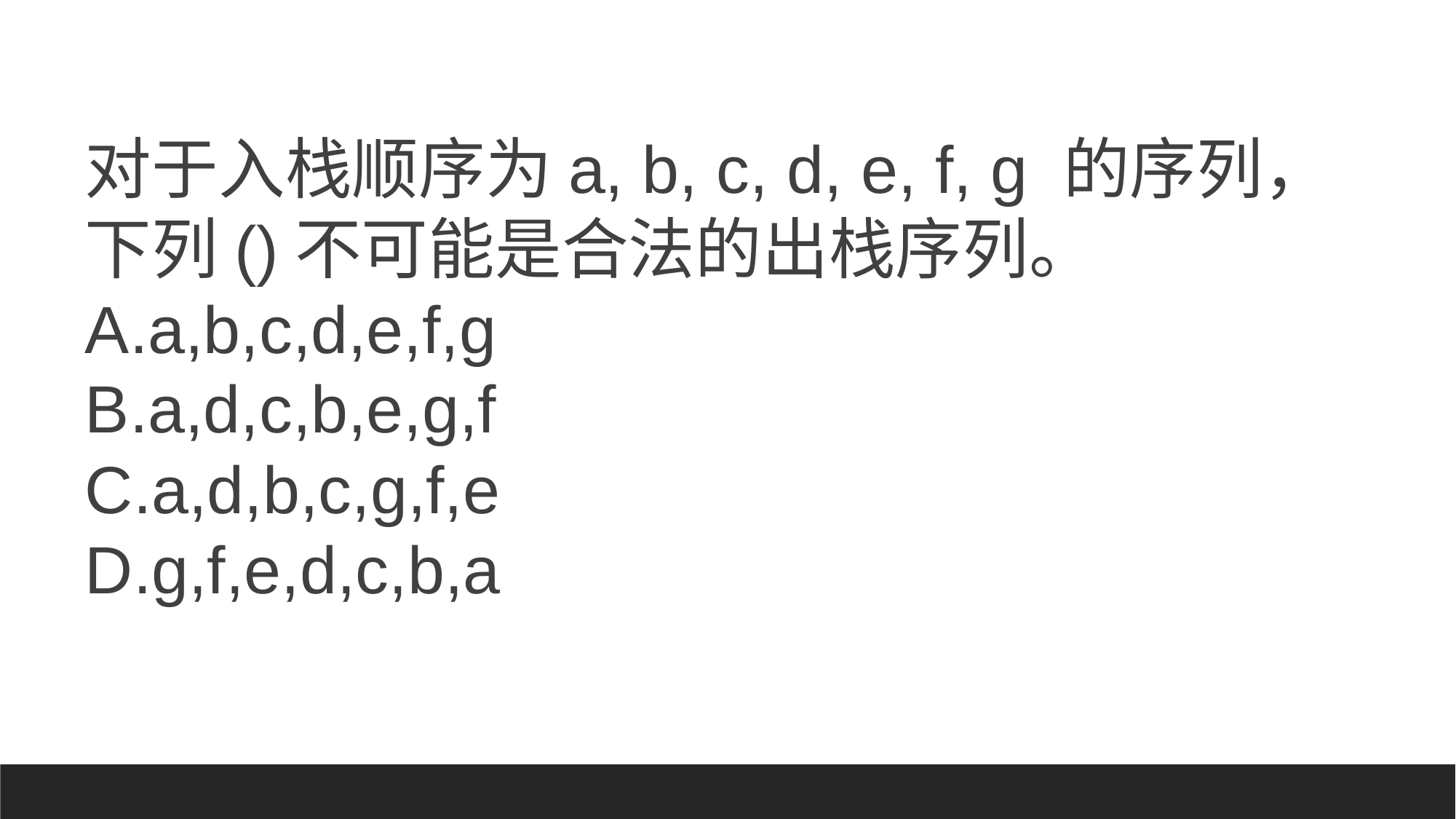

对于入栈顺序为a, b, c, d, e, f, g 的序列，下列()不可能是合法的出栈序列。
A.a,b,c,d,e,f,g
B.a,d,c,b,e,g,f
C.a,d,b,c,g,f,e
D.g,f,e,d,c,b,a